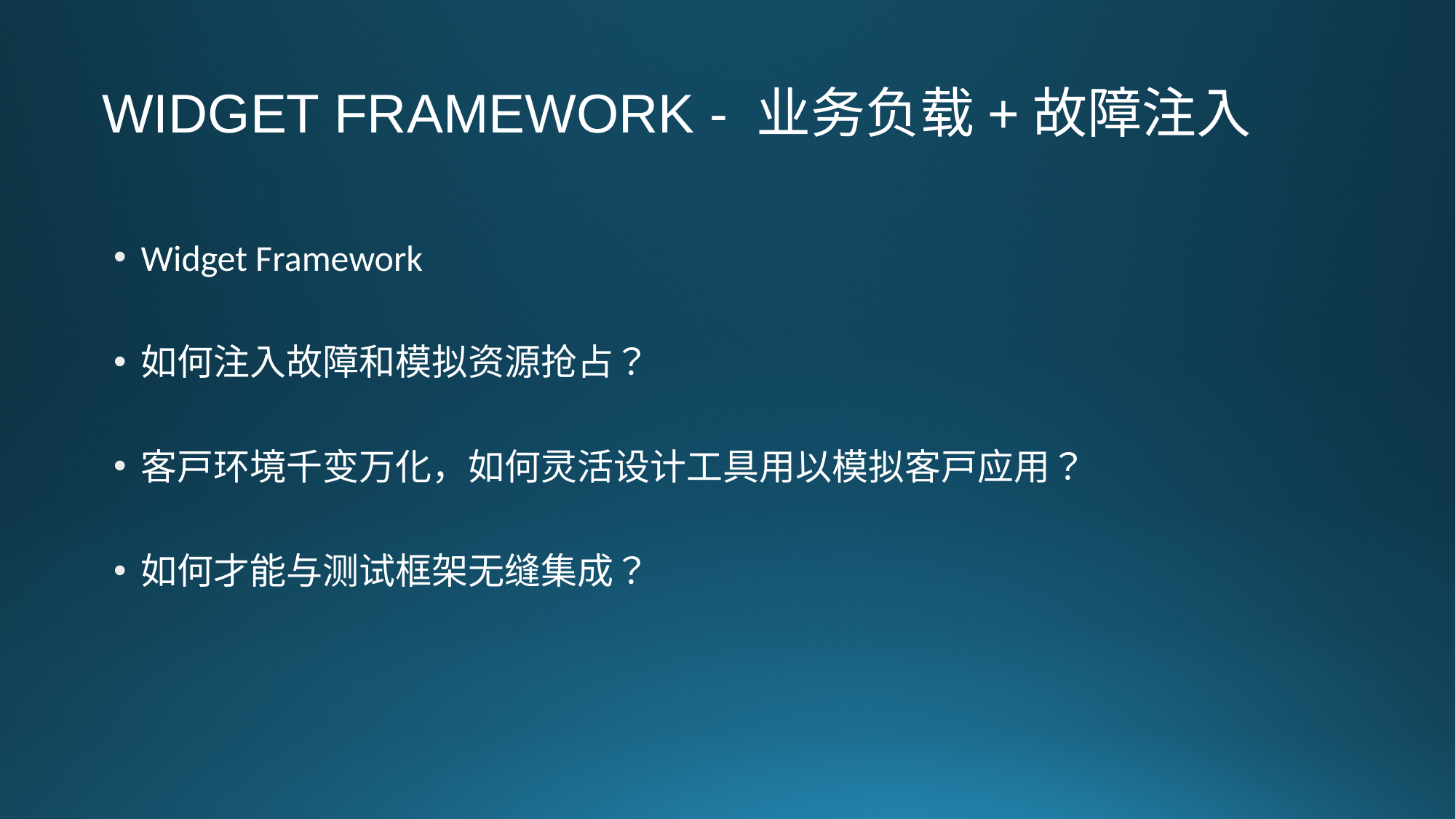

# WIDGET FRAMEWORK - 业务负载+故障注入
Widget Framework

如何注入故障和模拟资源抢占？

客户环境千变万化，如何灵活设计工具用以模拟客户应用？

如何才能与测试框架无缝集成？